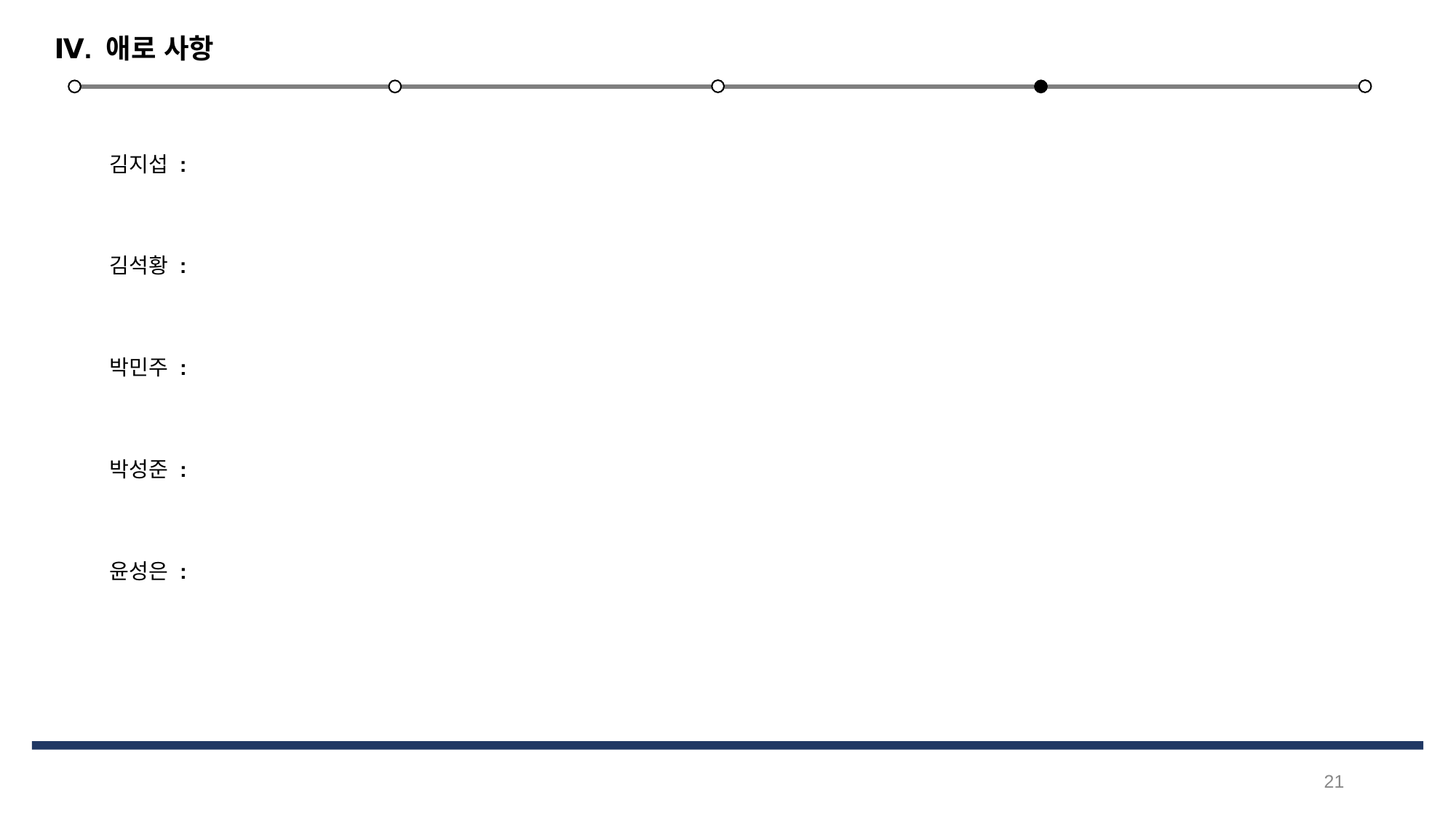

Ⅳ. 애로 사항

김지섭 :

김석황 :

박민주 :

박성준 :

윤성은 :

21